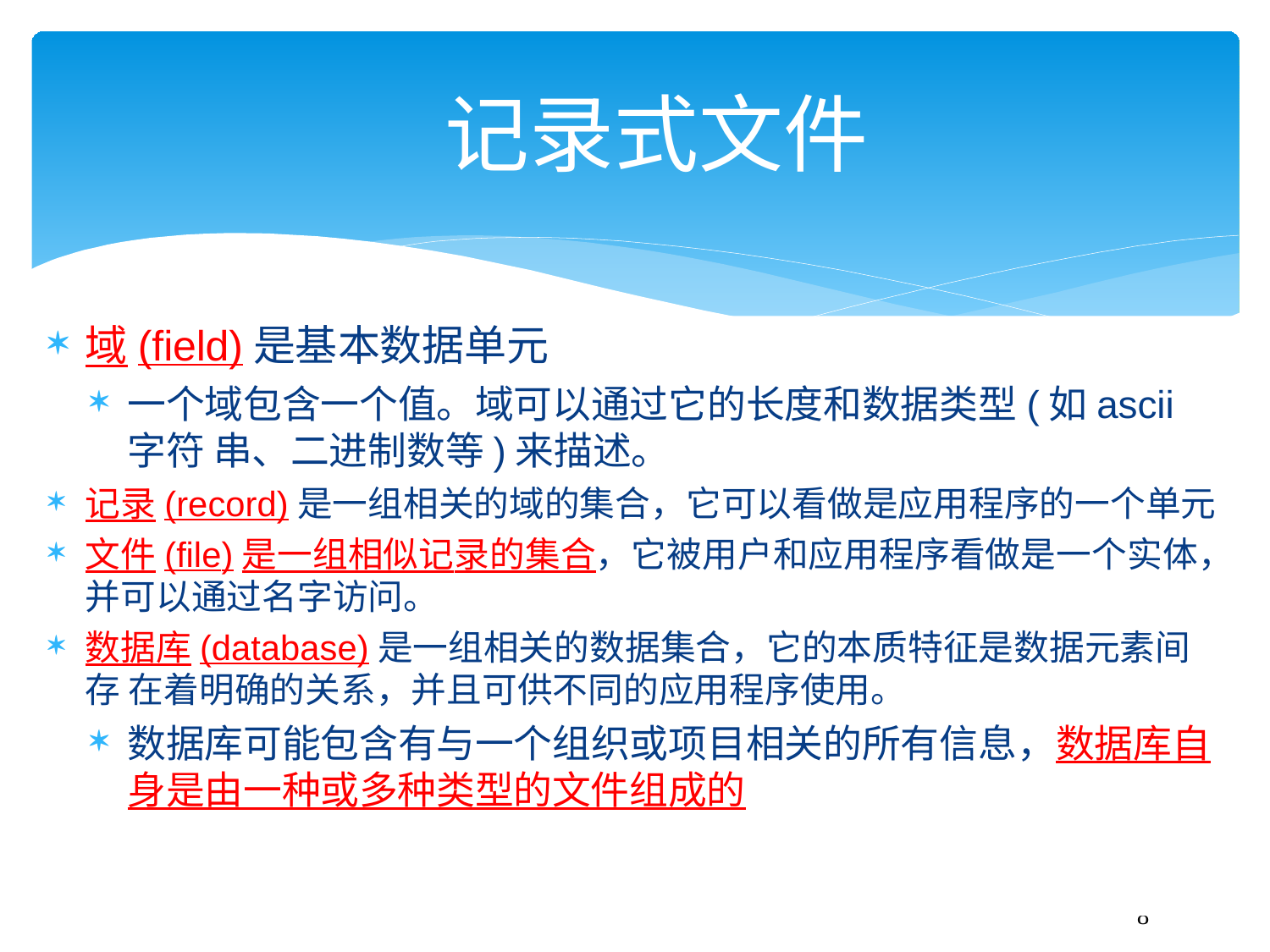

# 记录式文件
域(field)是基本数据单元
一个域包含一个值。域可以通过它的长度和数据类型(如ascii字符 串、二进制数等)来描述。
记录(record)是一组相关的域的集合，它可以看做是应用程序的一个单元
文件(file)是一组相似记录的集合，它被用户和应用程序看做是一个实体，
并可以通过名字访问。
数据库(database)是一组相关的数据集合，它的本质特征是数据元素间存 在着明确的关系，并且可供不同的应用程序使用。
数据库可能包含有与一个组织或项目相关的所有信息，数据库自 身是由一种或多种类型的文件组成的

48